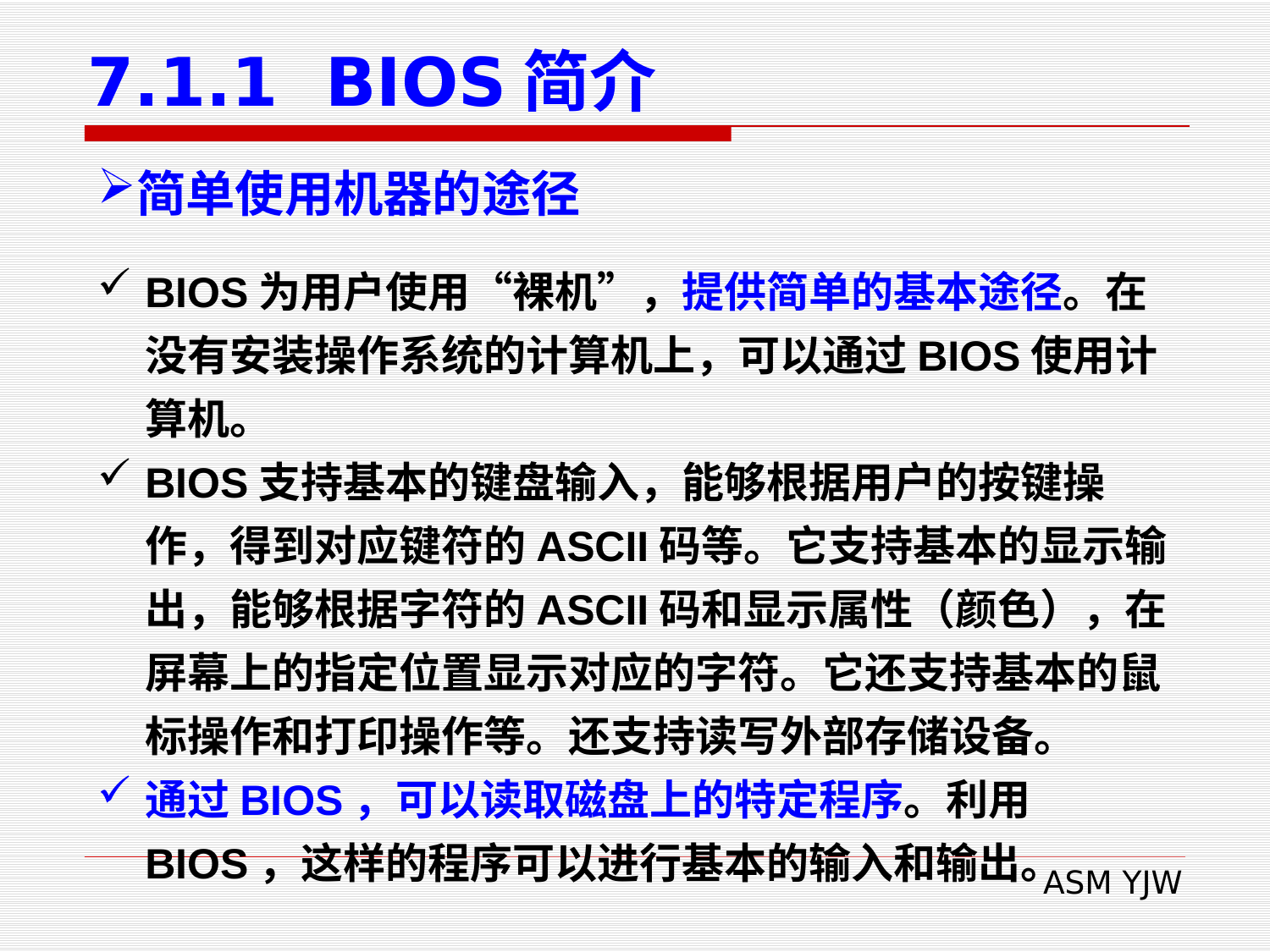

# 7.1.1  BIOS简介
简单使用机器的途径
BIOS为用户使用“裸机”，提供简单的基本途径。在没有安装操作系统的计算机上，可以通过BIOS使用计算机。
BIOS支持基本的键盘输入，能够根据用户的按键操作，得到对应键符的ASCII码等。它支持基本的显示输出，能够根据字符的ASCII码和显示属性（颜色），在屏幕上的指定位置显示对应的字符。它还支持基本的鼠标操作和打印操作等。还支持读写外部存储设备。
通过BIOS，可以读取磁盘上的特定程序。利用BIOS，这样的程序可以进行基本的输入和输出。